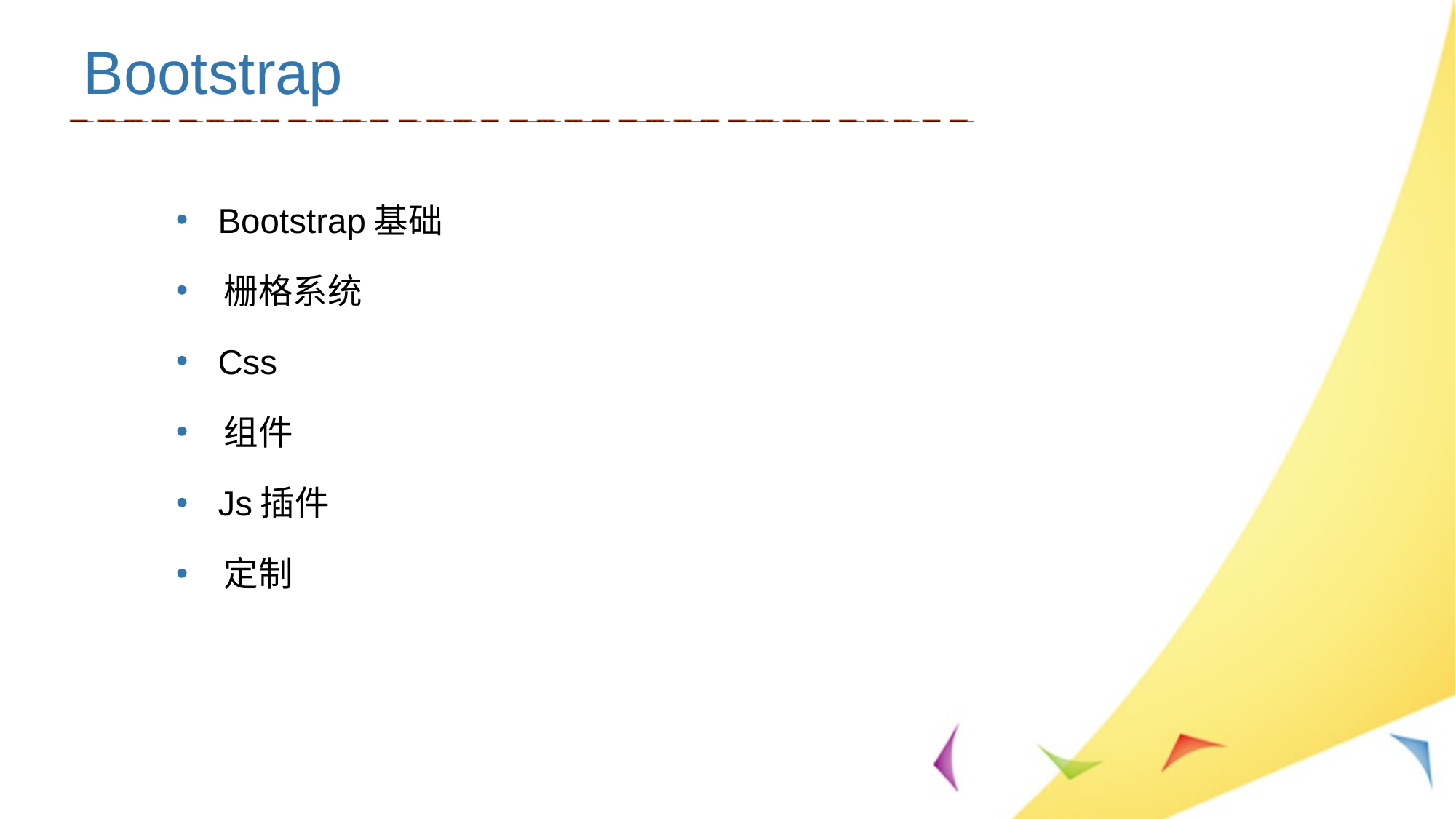

# Bootstrap
 Bootstrap基础
 栅格系统
 Css
 组件
 Js插件
 定制